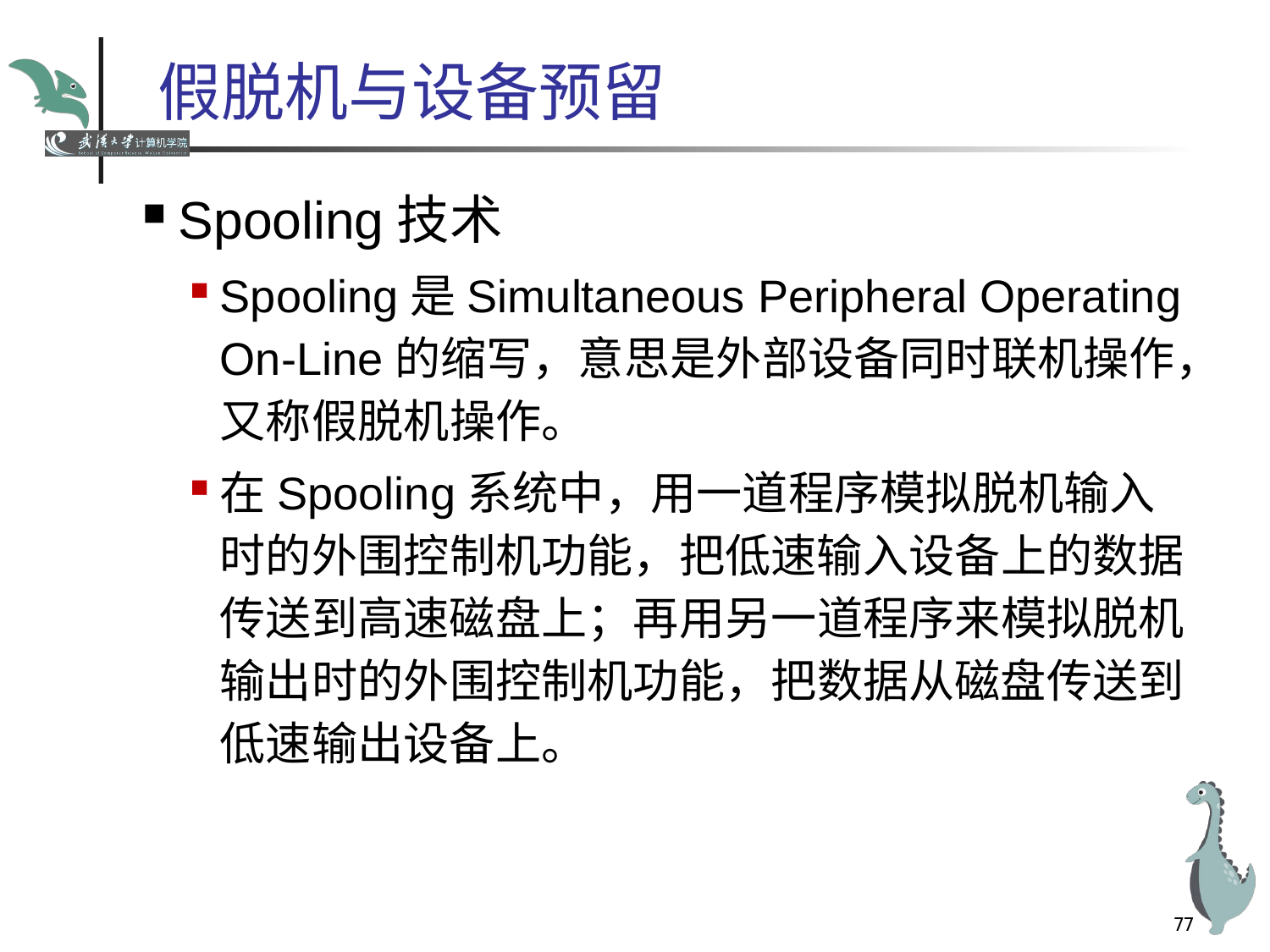

# 假脱机与设备预留
Spooling技术
Spooling是Simultaneous Peripheral Operating On-Line的缩写，意思是外部设备同时联机操作，又称假脱机操作。
在Spooling系统中，用一道程序模拟脱机输入时的外围控制机功能，把低速输入设备上的数据传送到高速磁盘上；再用另一道程序来模拟脱机输出时的外围控制机功能，把数据从磁盘传送到低速输出设备上。
77